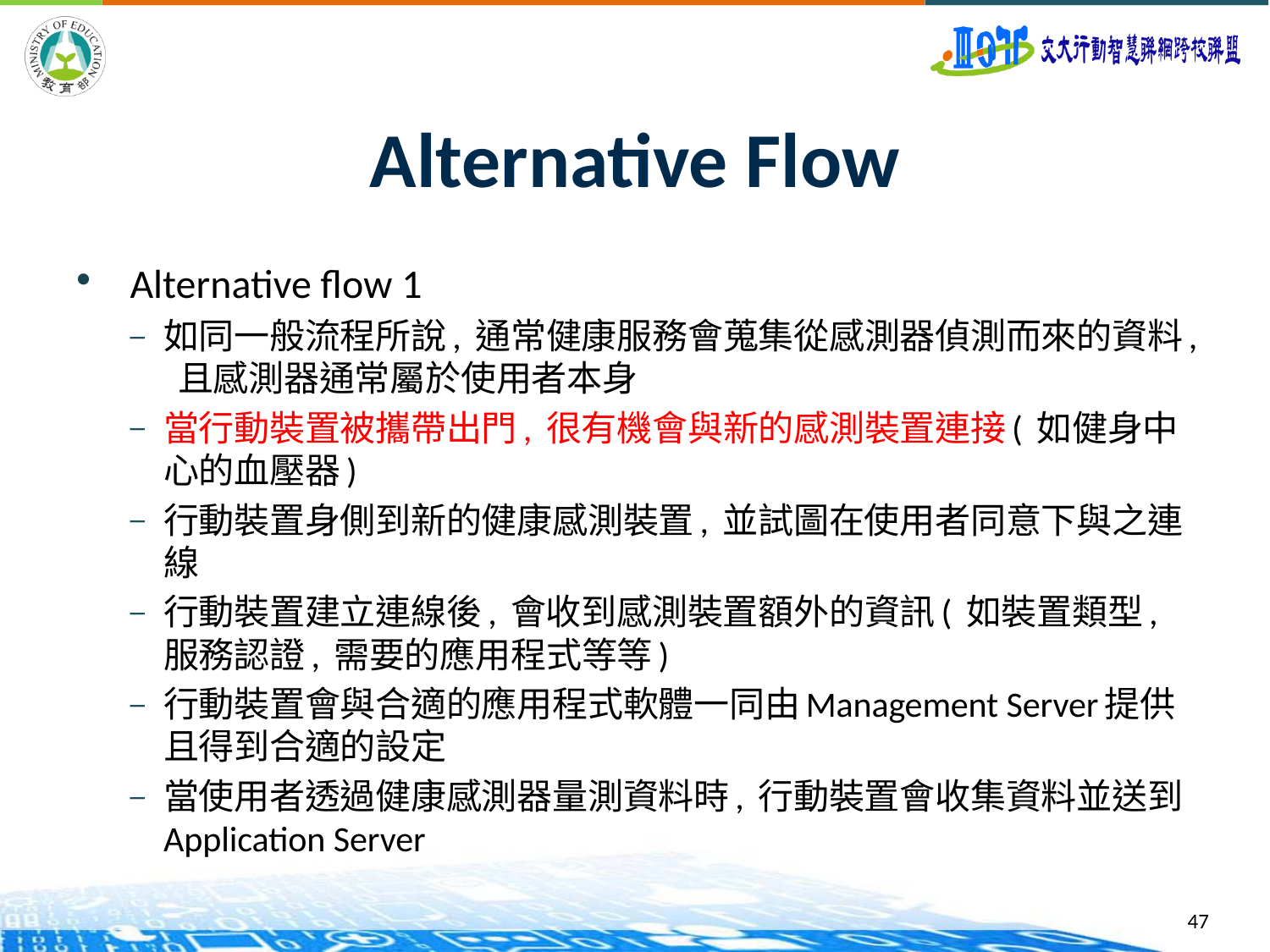

# Alternative Flow
Alternative flow 1
如同一般流程所說, 通常健康服務會蒐集從感測器偵測而來的資料, 且感測器通常屬於使用者本身
當行動裝置被攜帶出門, 很有機會與新的感測裝置連接( 如健身中心的血壓器)
行動裝置身側到新的健康感測裝置, 並試圖在使用者同意下與之連線
行動裝置建立連線後, 會收到感測裝置額外的資訊( 如裝置類型, 服務認證, 需要的應用程式等等)
行動裝置會與合適的應用程式軟體一同由Management Server提供且得到合適的設定
當使用者透過健康感測器量測資料時, 行動裝置會收集資料並送到Application Server

47